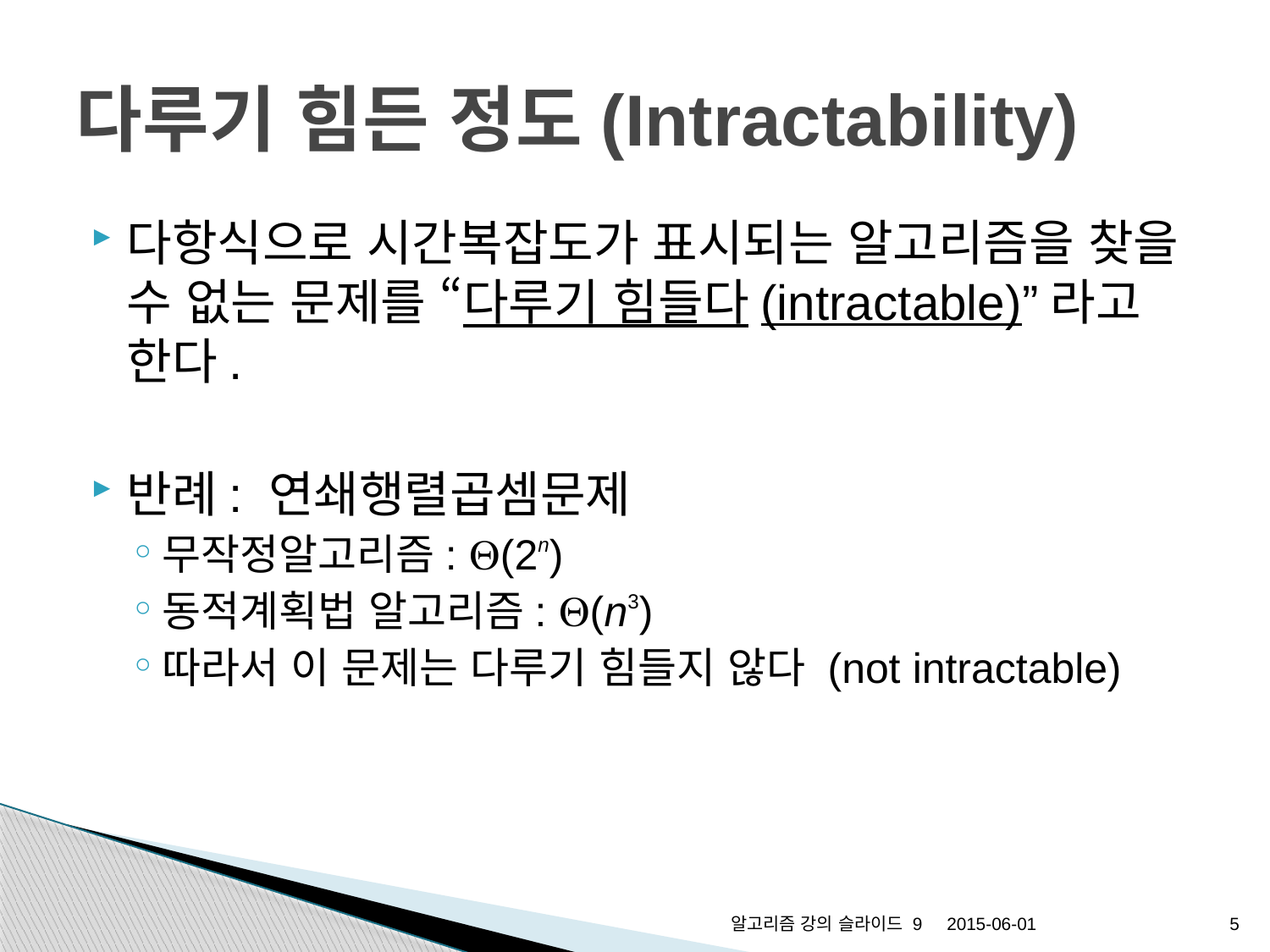

# 다루기 힘든 정도(Intractability)
다항식으로 시간복잡도가 표시되는 알고리즘을 찾을 수 없는 문제를 “다루기 힘들다(intractable)”라고 한다.

반례: 연쇄행렬곱셈문제
무작정알고리즘: Θ(2n)
동적계획법 알고리즘: Θ(n3)
따라서 이 문제는 다루기 힘들지 않다 (not intractable)

알고리즘 강의 슬라이드 9
2015-06-01
5